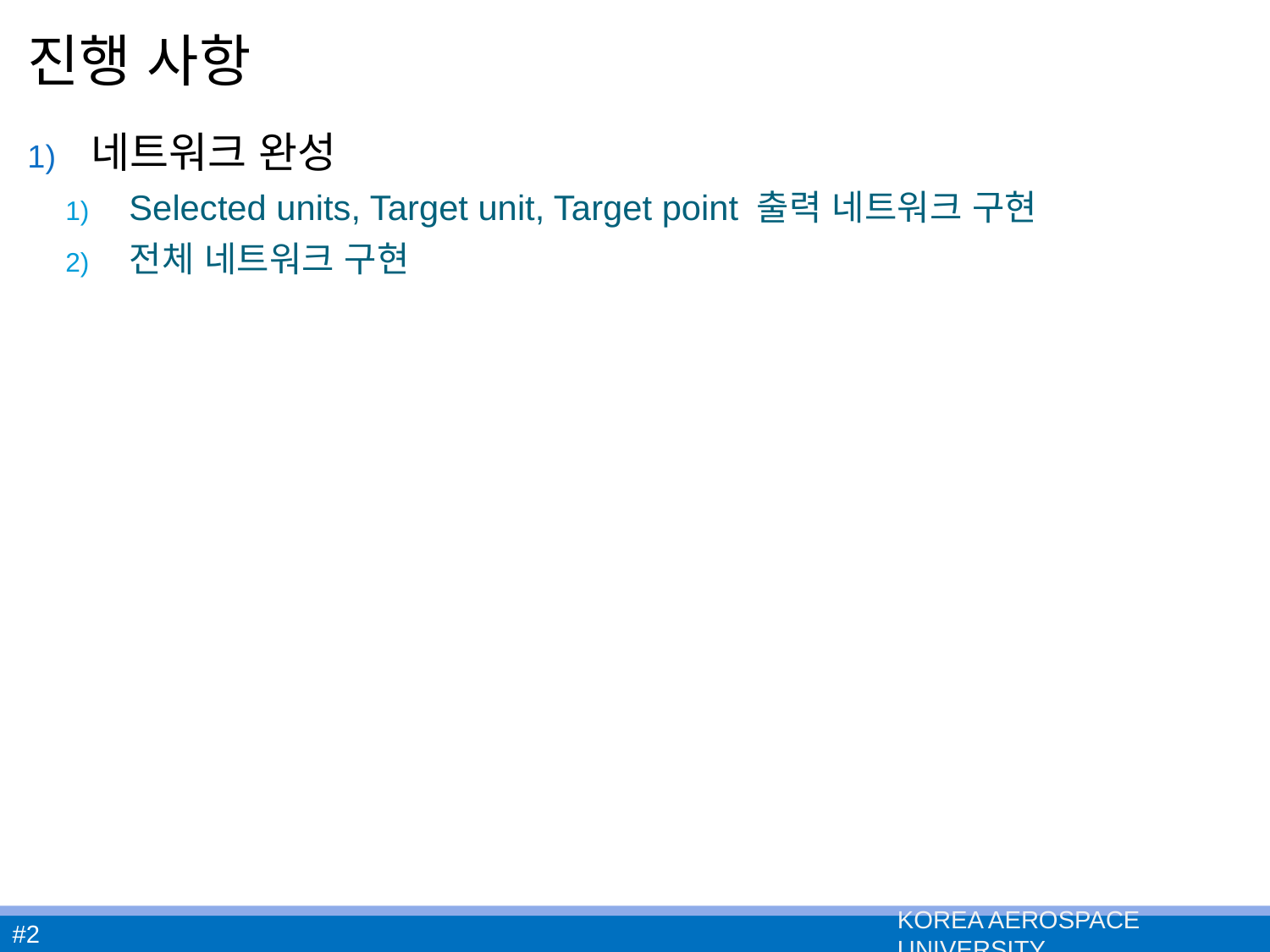

# 진행 사항
네트워크 완성
Selected units, Target unit, Target point 출력 네트워크 구현
전체 네트워크 구현

#2